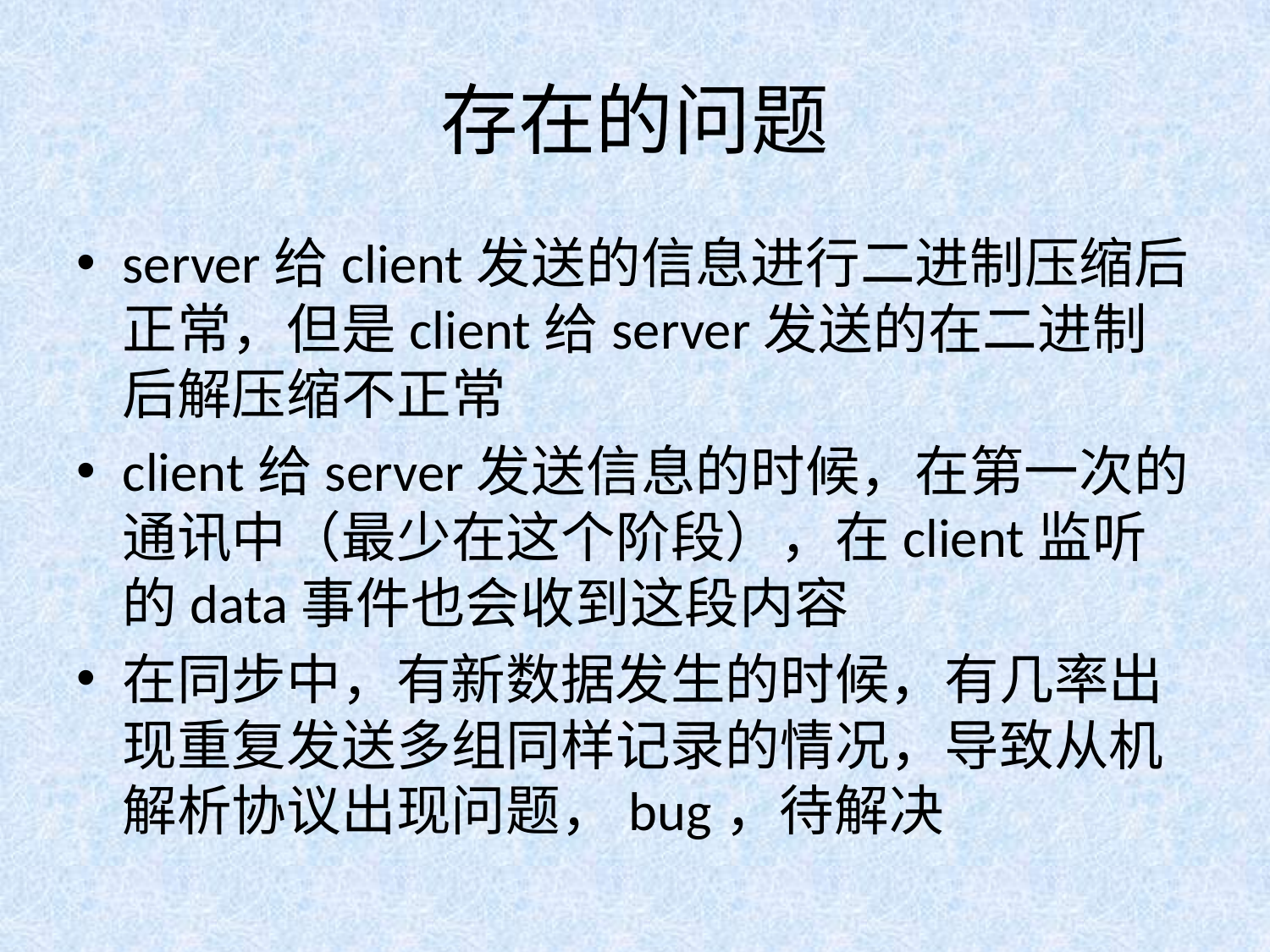

# 存在的问题
server给client发送的信息进行二进制压缩后正常，但是client给server发送的在二进制后解压缩不正常
client给server发送信息的时候，在第一次的通讯中（最少在这个阶段），在client监听的data事件也会收到这段内容
在同步中，有新数据发生的时候，有几率出现重复发送多组同样记录的情况，导致从机解析协议出现问题，bug，待解决